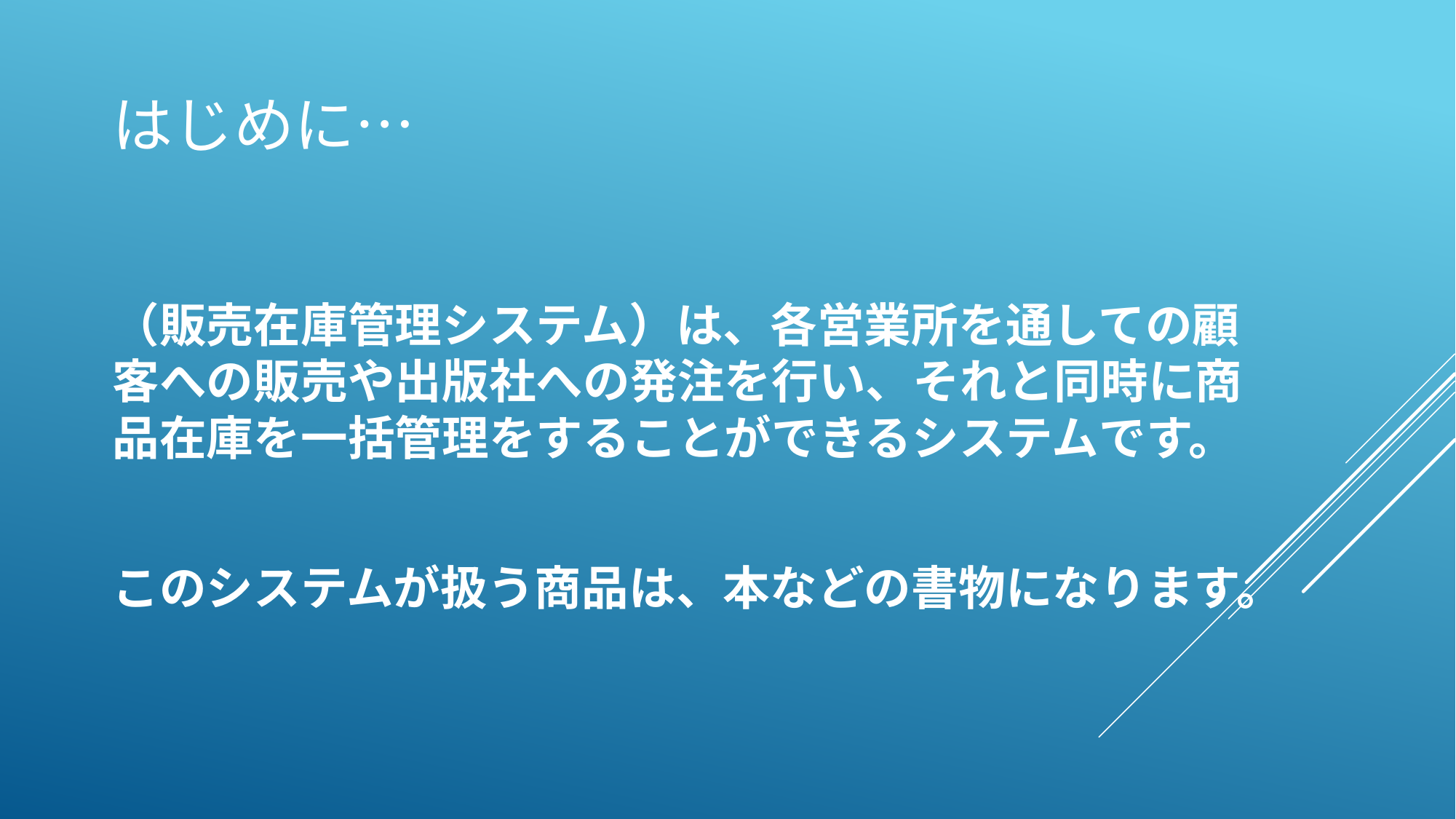

# はじめに…
（販売在庫管理システム）は、各営業所を通しての顧客への販売や出版社への発注を行い、それと同時に商品在庫を一括管理をすることができるシステムです。

このシステムが扱う商品は、本などの書物になります。